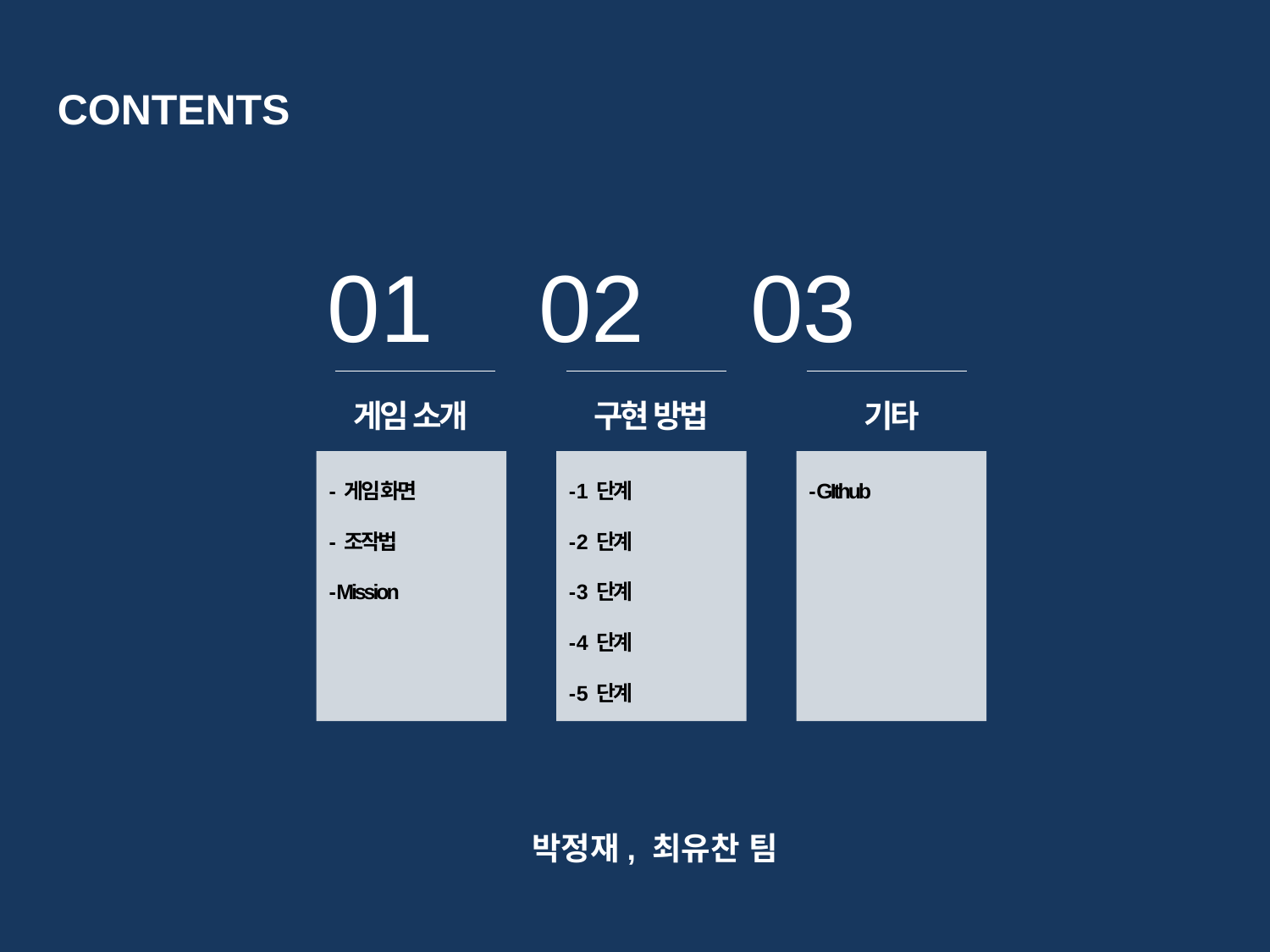

CONTENTS
01    02    03
게임 소개
구현 방법
기타

- 게임 화면

- 조작법

- Mission
- 1 단계

- 2 단계

- 3 단계

- 4 단계

- 5 단계
- GIthub
박정재, 최유찬 팀